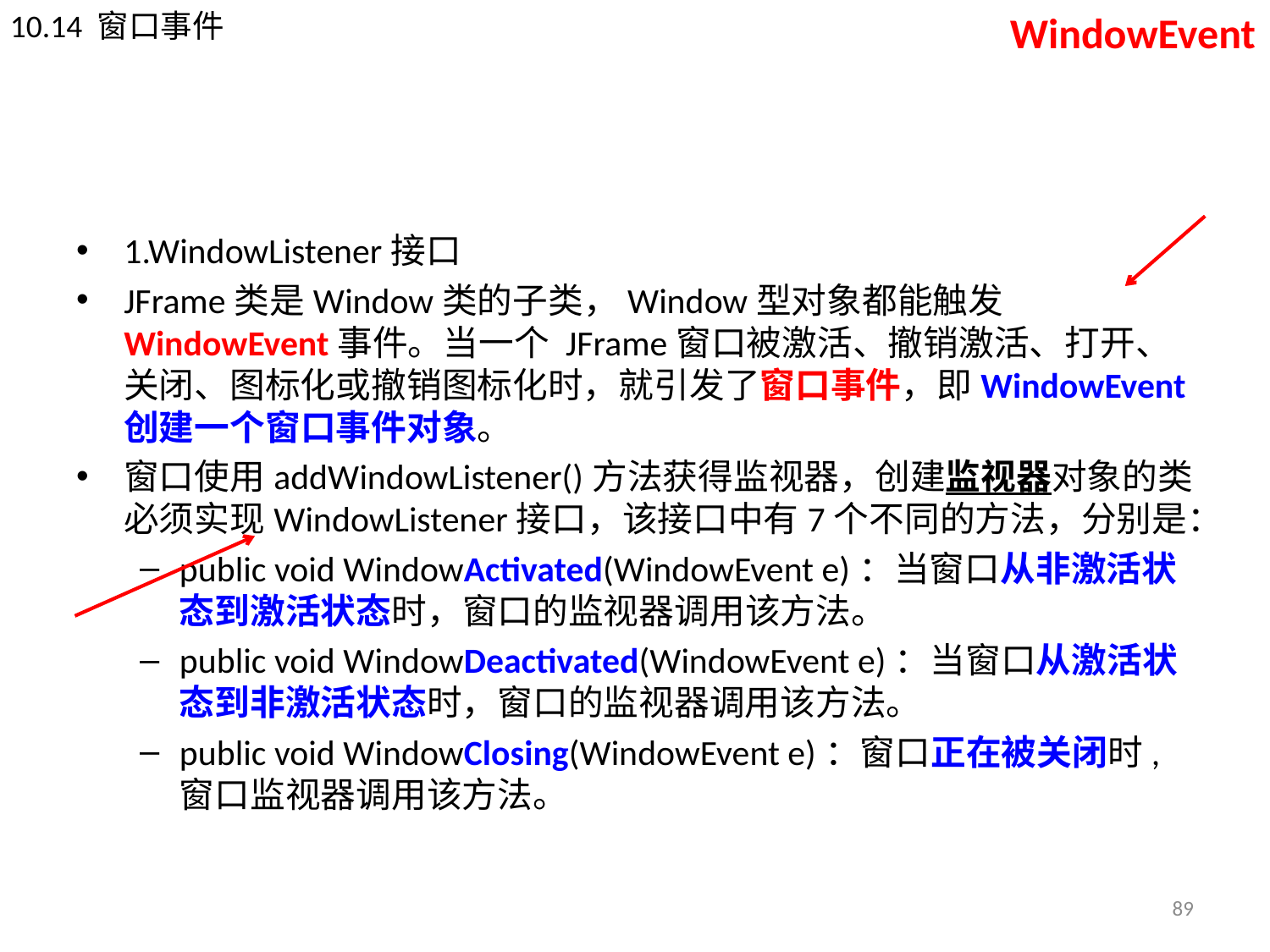

10.14 窗口事件
WindowEvent
#
1.WindowListener接口
JFrame类是Window类的子类，Window型对象都能触发WindowEvent事件。当一个 JFrame窗口被激活、撤销激活、打开、关闭、图标化或撤销图标化时，就引发了窗口事件，即WindowEvent创建一个窗口事件对象。
窗口使用addWindowListener()方法获得监视器，创建监视器对象的类必须实现WindowListener接口，该接口中有7个不同的方法，分别是：
public void WindowActivated(WindowEvent e)：当窗口从非激活状态到激活状态时，窗口的监视器调用该方法。
public void WindowDeactivated(WindowEvent e)：当窗口从激活状态到非激活状态时，窗口的监视器调用该方法。
public void WindowClosing(WindowEvent e)：窗口正在被关闭时,窗口监视器调用该方法。

89